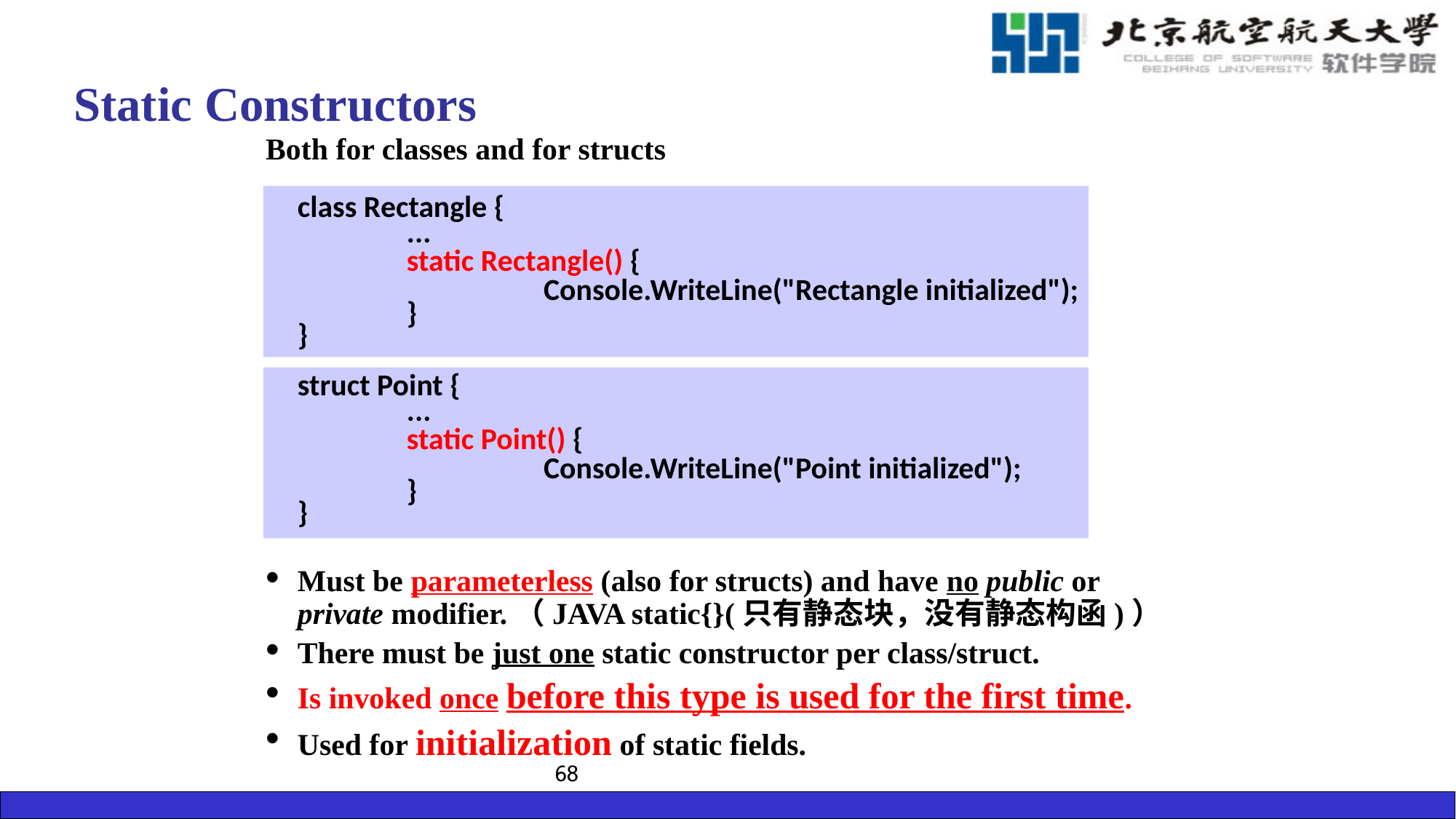

# Static Constructors
Both for classes and for structs

	class Rectangle {
		...
		static Rectangle() {
			    Console.WriteLine("Rectangle initialized");
		}
	}

	struct Point {
		...
		static Point() {
			    Console.WriteLine("Point initialized");
		}
	}

Must be parameterless (also for structs) and have no public or private modifier.（JAVA static{}(只有静态块，没有静态构函)）
There must be just one static constructor per class/struct.
Is invoked once before this type is used for the first time.
Used for initialization of static fields.

68